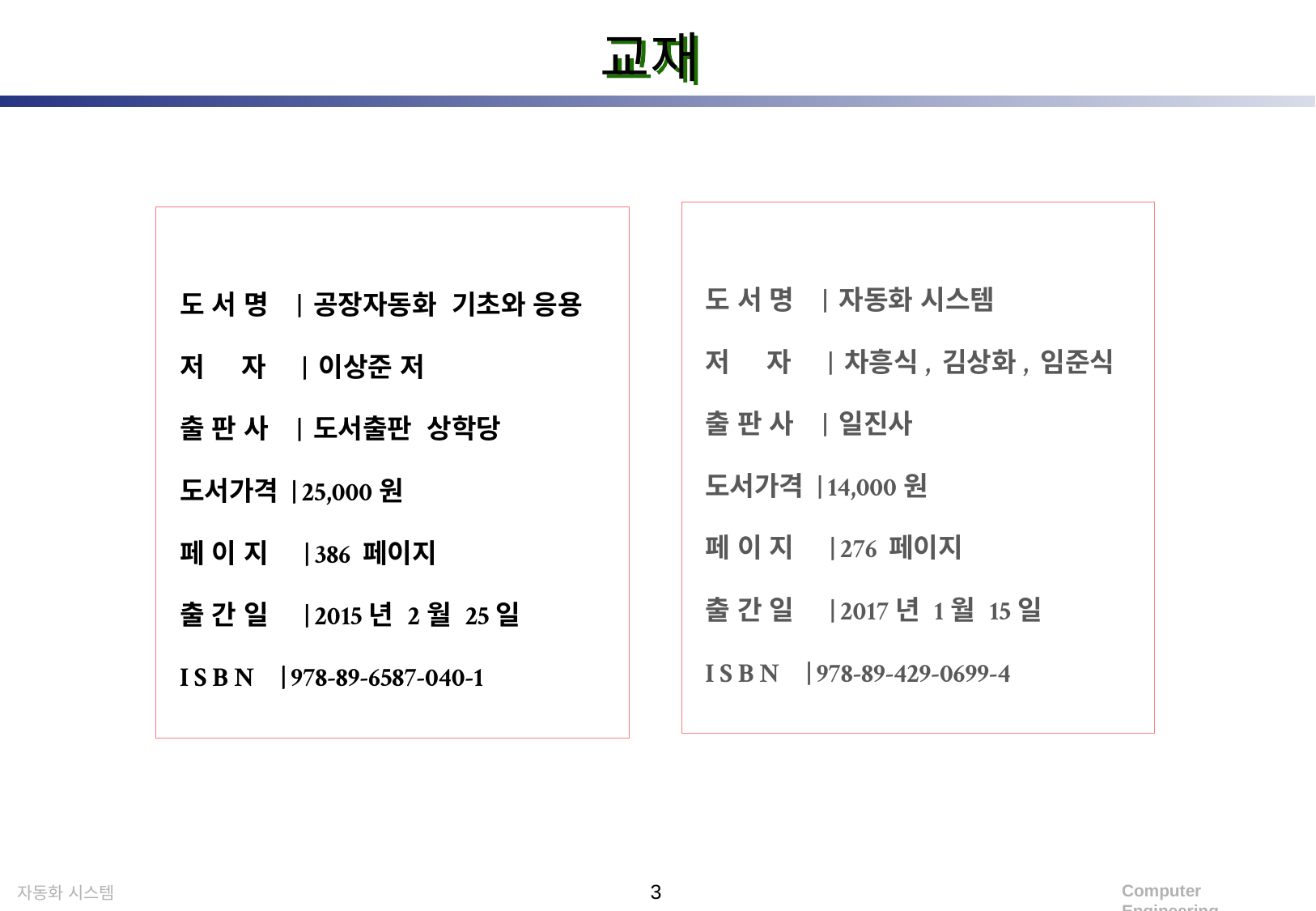

교재
도 서 명   | 자동화 시스템
저     자    | 차흥식, 김상화, 임준식
출 판 사   | 일진사
도서가격 | 14,000원
페 이 지    | 276 페이지
출 간 일    | 2017년 1월 15일
I S B N     | 978-89-429-0699-4
도 서 명   | 공장자동화  기초와 응용
저     자    | 이상준 저
출 판 사   | 도서출판  상학당
도서가격 | 25,000원
페 이 지    | 386 페이지
출 간 일    | 2015년 2월 25일
I S B N     | 978-89-6587-040-1